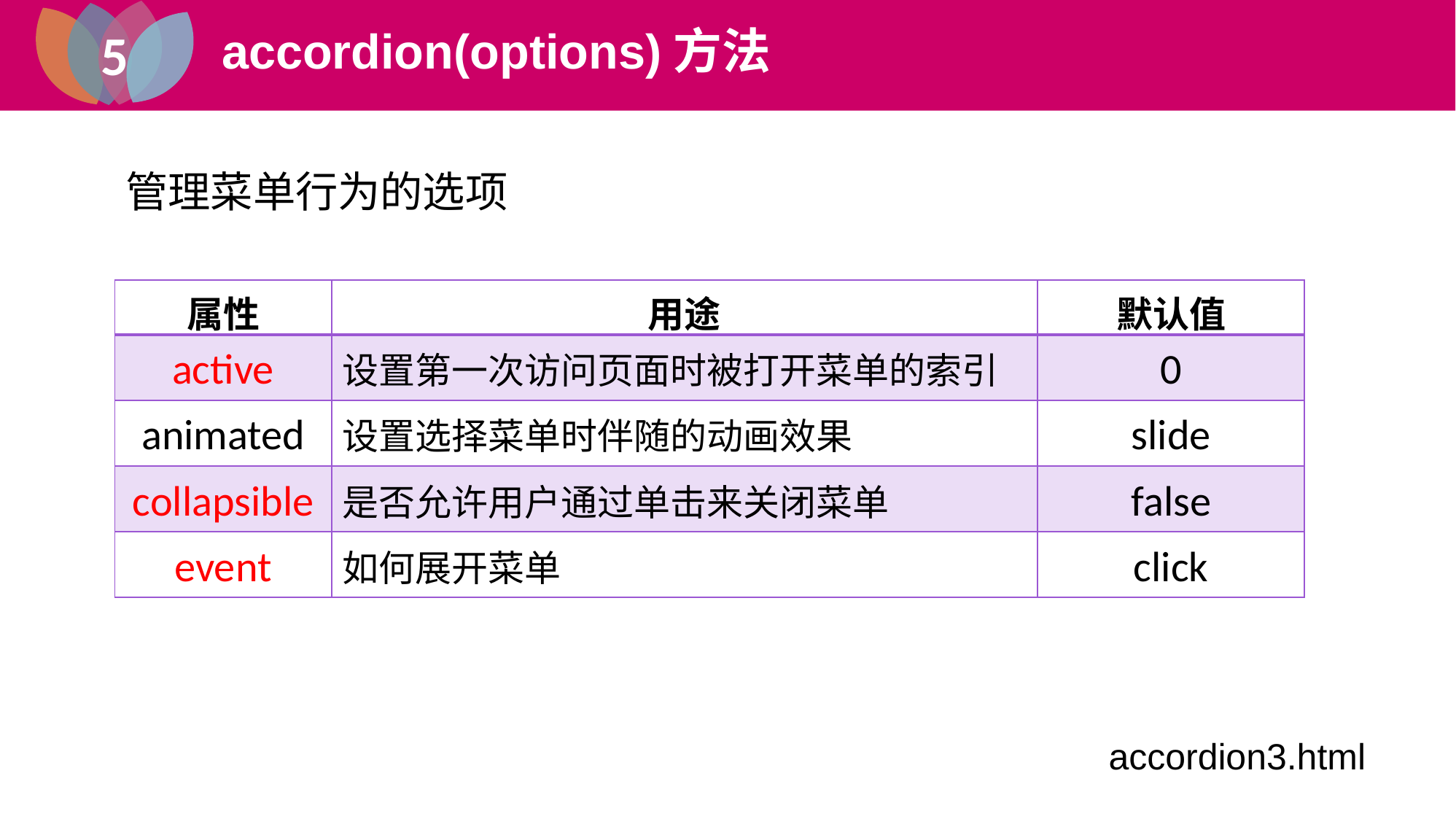

5
accordion(options)方法
2
管理菜单行为的选项
| 属性 | 用途 | 默认值 |
| --- | --- | --- |
| active | 设置第一次访问页面时被打开菜单的索引 | 0 |
| animated | 设置选择菜单时伴随的动画效果 | slide |
| collapsible | 是否允许用户通过单击来关闭菜单 | false |
| event | 如何展开菜单 | click |
accordion3.html